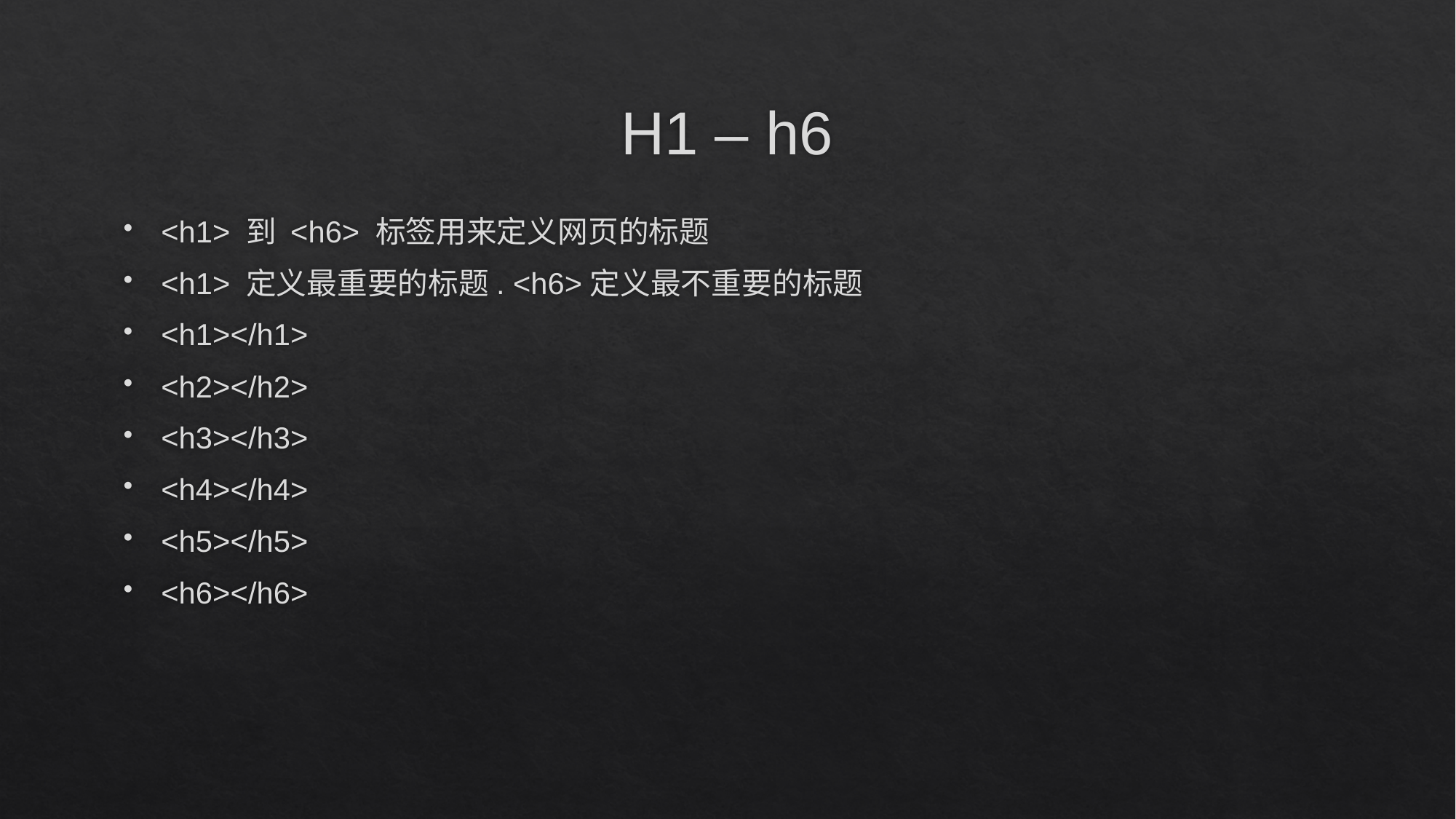

# H1 – h6
<h1> 到 <h6> 标签用来定义网页的标题
<h1> 定义最重要的标题. <h6>定义最不重要的标题
<h1></h1>
<h2></h2>
<h3></h3>
<h4></h4>
<h5></h5>
<h6></h6>